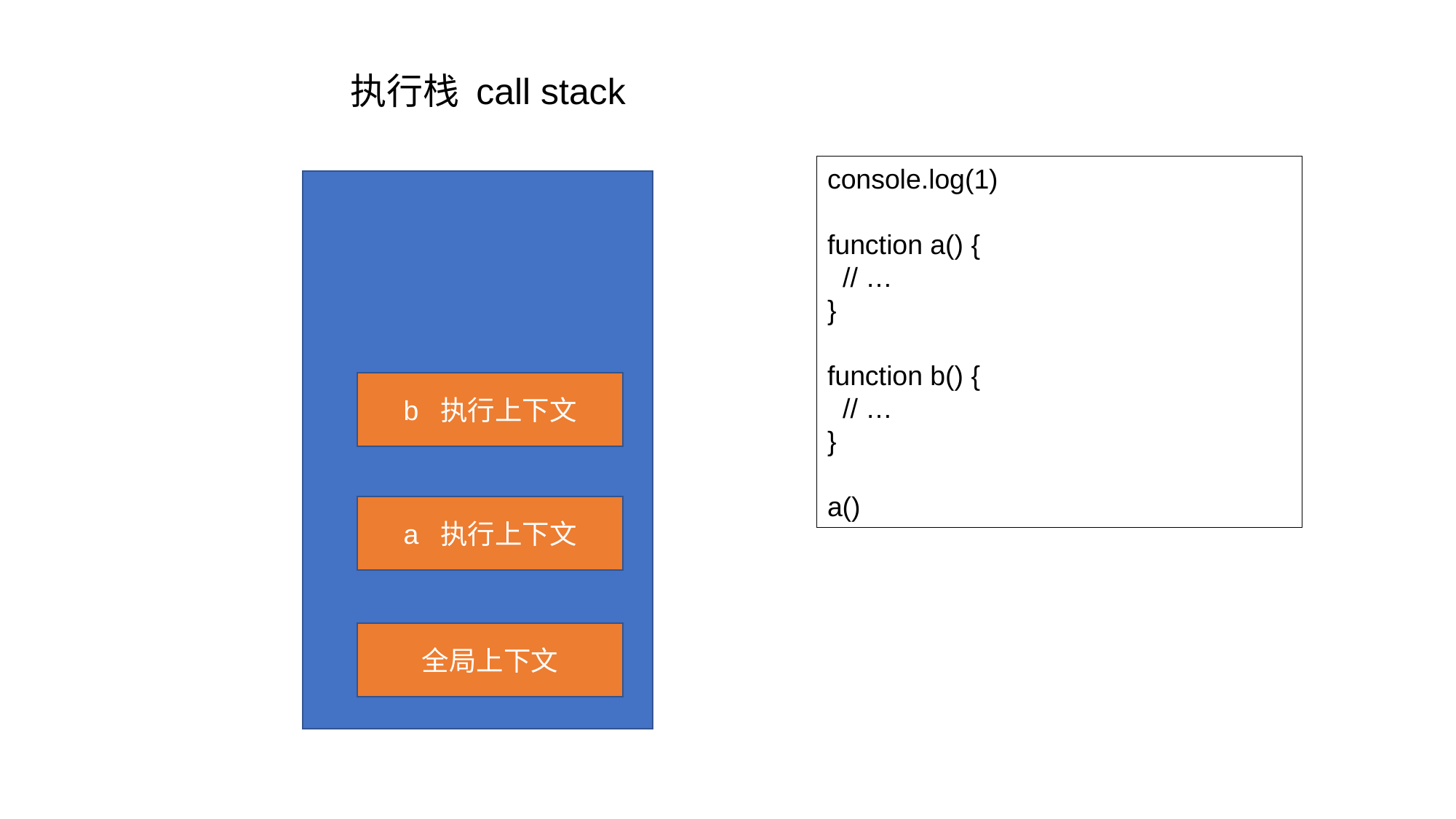

执行栈 call stack
console.log(1)

function a() {
  // …
}

function b() {
  // …
}

a()

b  执行上下文
a  执行上下文
全局上下文